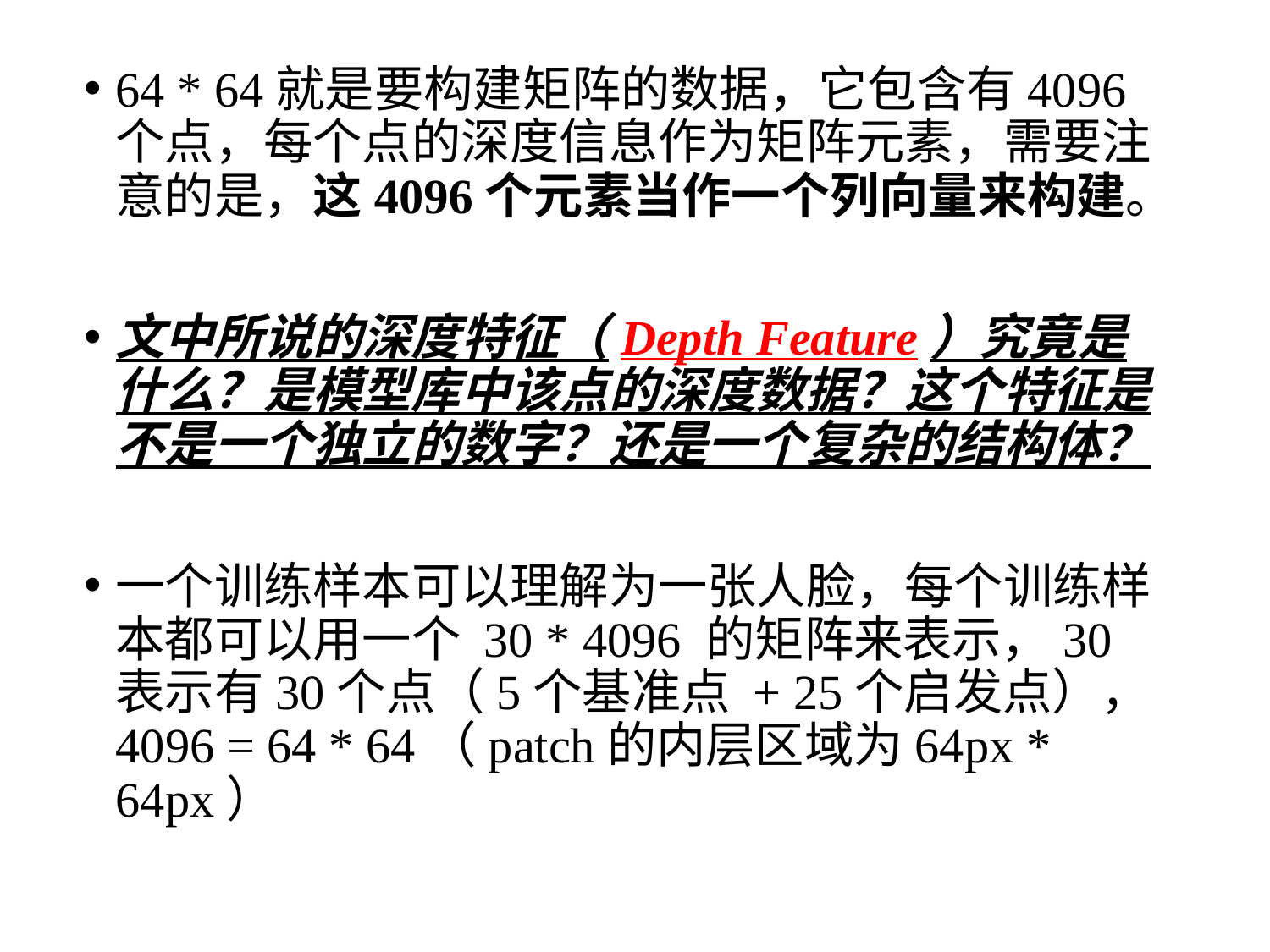

64 * 64就是要构建矩阵的数据，它包含有4096个点，每个点的深度信息作为矩阵元素，需要注意的是，这4096个元素当作一个列向量来构建。

文中所说的深度特征（Depth Feature）究竟是什么？是模型库中该点的深度数据？这个特征是不是一个独立的数字？还是一个复杂的结构体？

一个训练样本可以理解为一张人脸，每个训练样本都可以用一个 30 * 4096 的矩阵来表示，30表示有30个点（5个基准点 + 25个启发点），4096 = 64 * 64（patch的内层区域为64px * 64px）